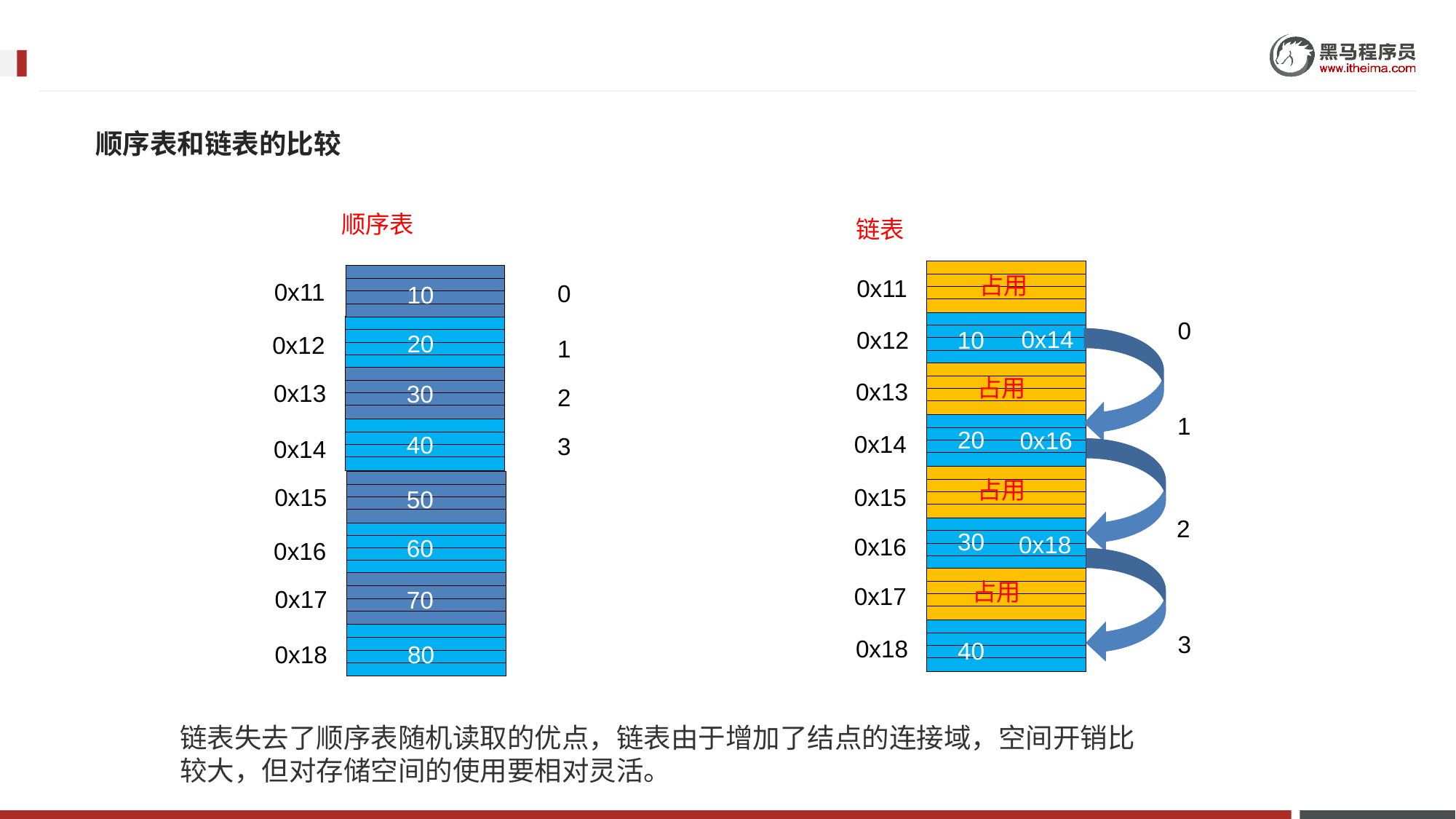

顺序表和链表的比较
顺序表
链表

占用
0x11
0x11
0

10

0

0x14
0x12
10
20
0x12

1

占用
0x13
0x13
30

2

1

20
0x16
0x14
40
3

0x14

占用

0x15
0x15
50

2

30

0x18
0x16
60

0x16

占用

0x17
0x17
70

3

0x18
40

80
0x18

链表失去了顺序表随机读取的优点，链表由于增加了结点的连接域，空间开销比较大，但对存储空间的使用要相对灵活。